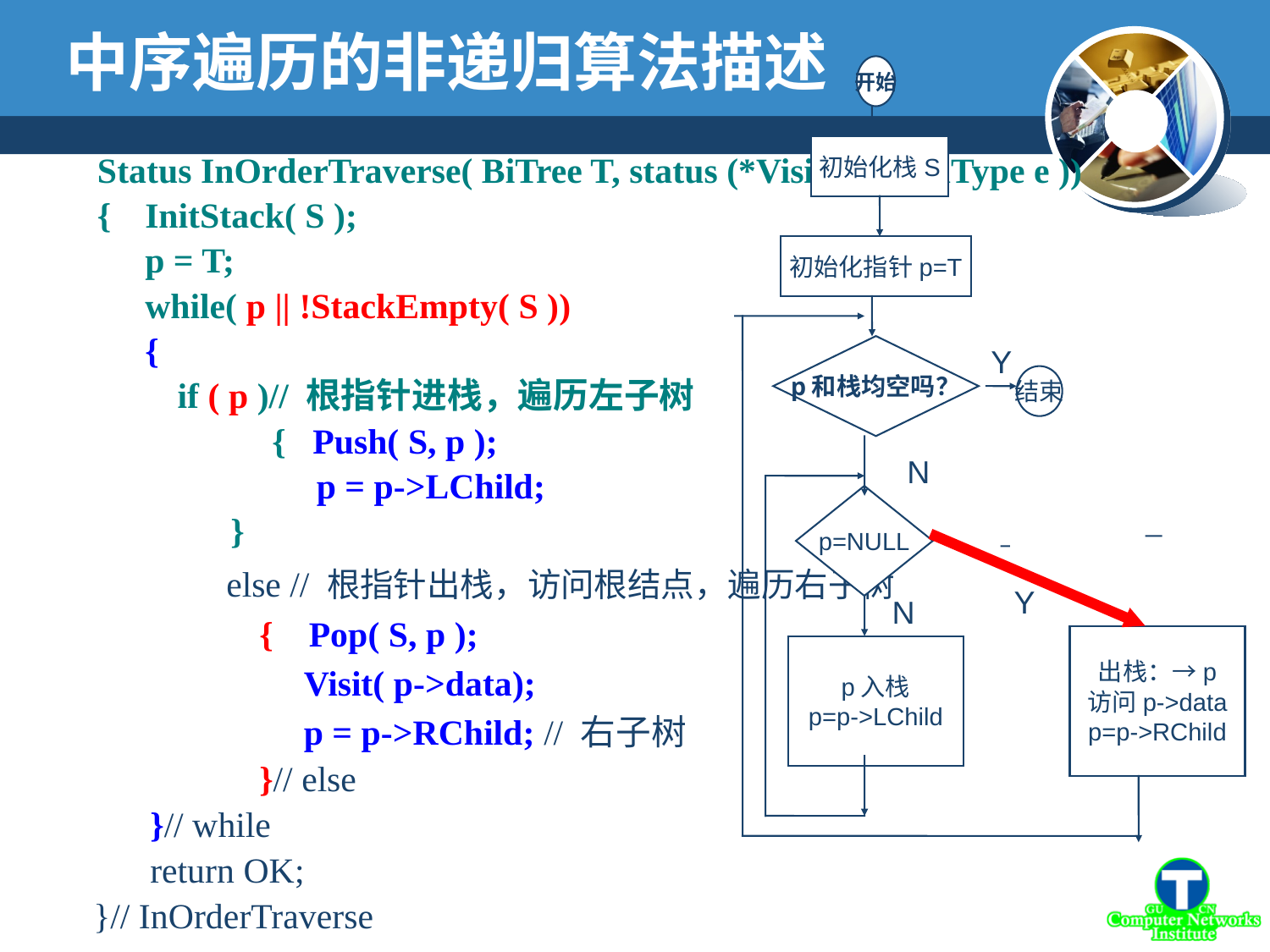

# 中序遍历的非递归算法描述
开始

初始化栈S

初始化指针p=T

p和栈均空吗？
Y
结束

N

p=NULL

Y
N

出栈：→p
访问p->data
p=p->RChild
p入栈
p=p->LChild

Status InOrderTraverse( BiTree T, status (*Visit)(TElemType e ))
{	InitStack( S );
	p = T;
	while( p || !StackEmpty( S ))
	{
         if ( p )// 根指针进栈，遍历左子树
		{   Push( S, p );
		     p = p->LChild;
               }
		   else // 根指针出栈，访问根结点，遍历右子树
		       {    Pop( S, p );
		            Visit( p->data);
		            p = p->RChild; // 右子树
		       }// else
	         }// while
	         return OK;
        }// InOrderTraverse
72